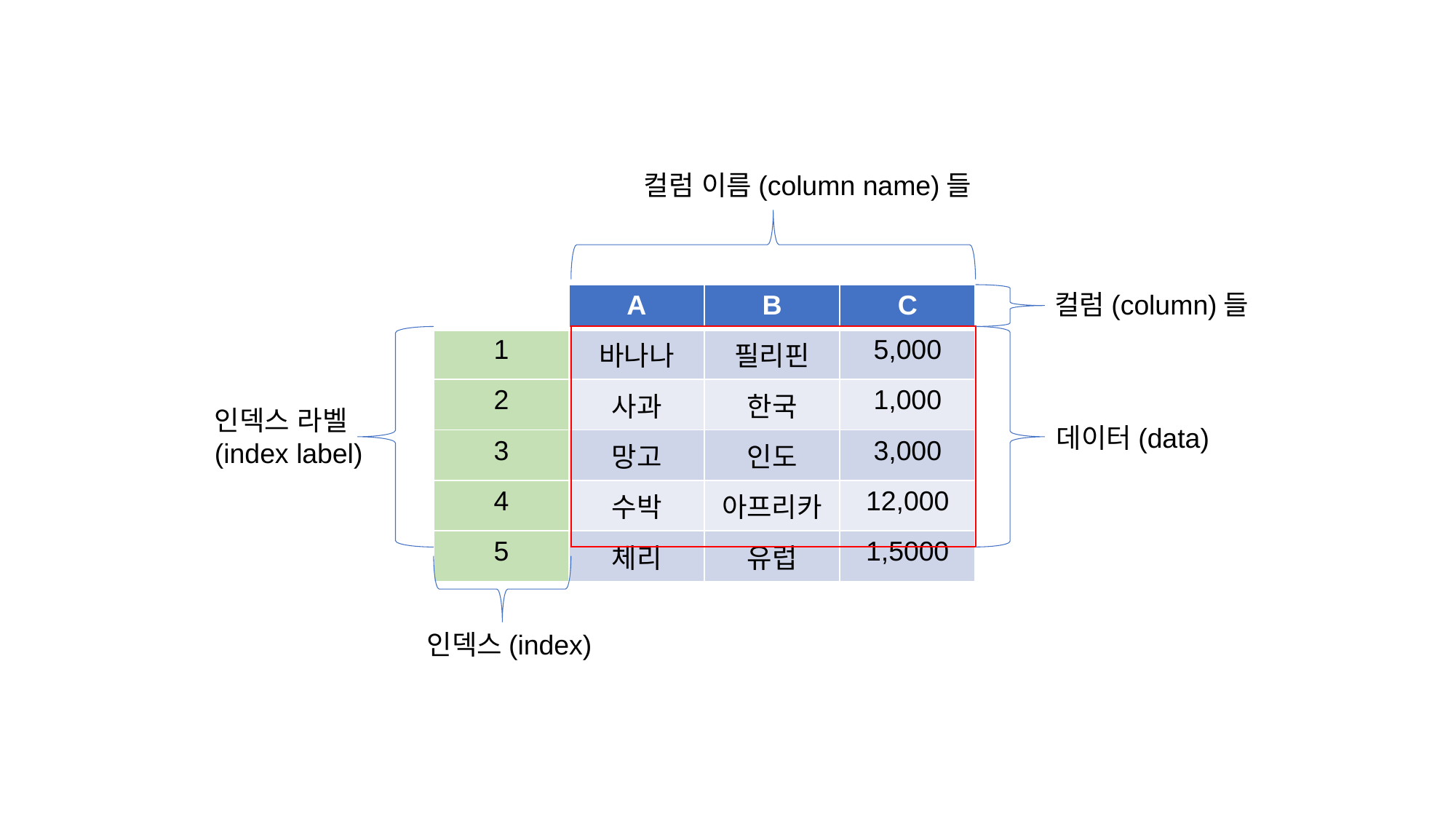

컬럼 이름(column name)들
컬럼(column)들
|  | A | B | C |
| --- | --- | --- | --- |
| 1 | 바나나 | 필리핀 | 5,000 |
| 2 | 사과 | 한국 | 1,000 |
| 3 | 망고 | 인도 | 3,000 |
| 4 | 수박 | 아프리카 | 12,000 |
| 5 | 체리 | 유럽 | 1,5000 |

인덱스 라벨
(index label)
데이터(data)

인덱스(index)